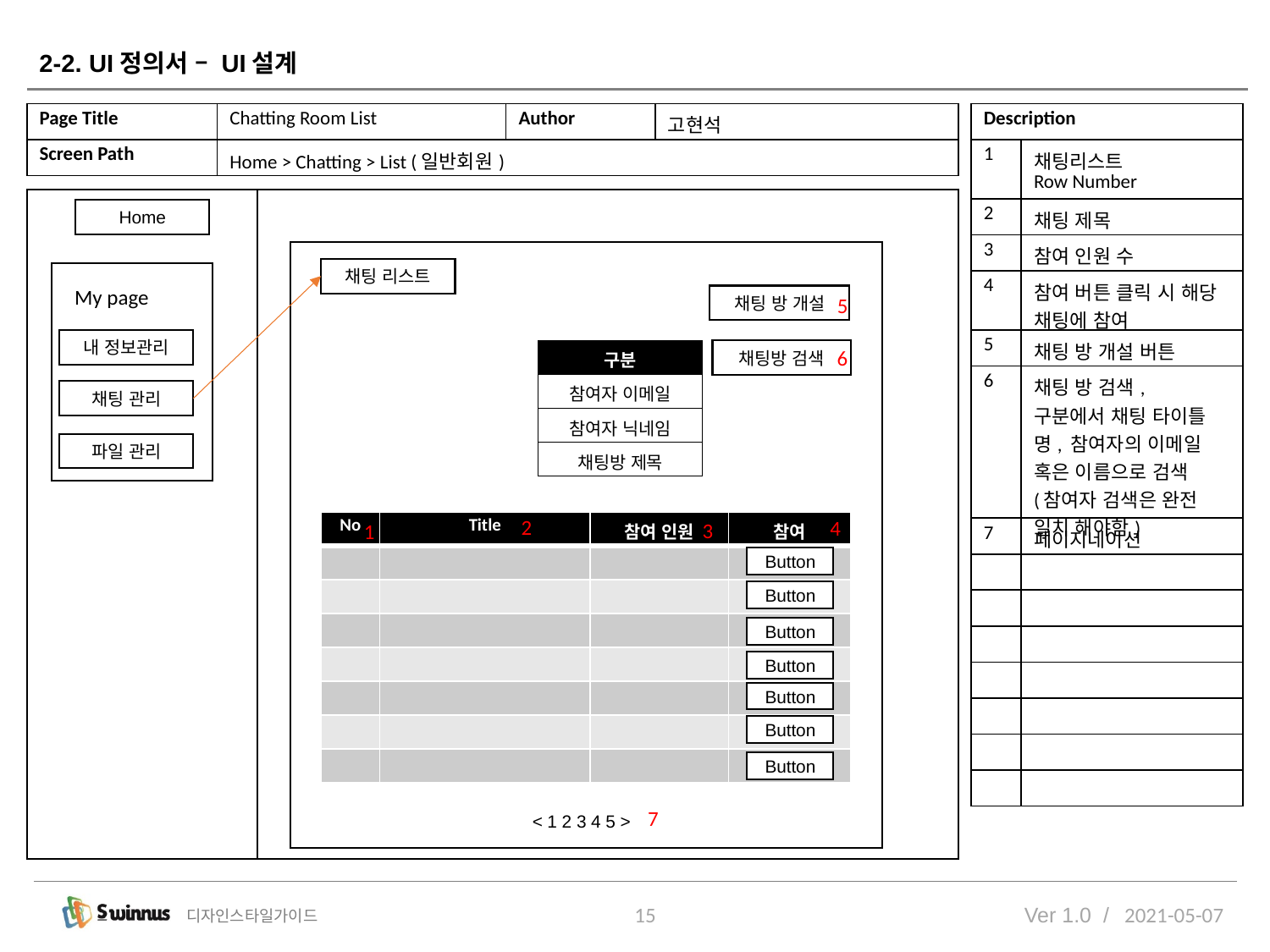

2-2. UI정의서 – UI설계
| Page Title | Chatting Room List | Author | 고현석 |
| --- | --- | --- | --- |
| Screen Path | Home > Chatting > List (일반회원) |  |  |
| Description |  |
| --- | --- |
| 1 | 채팅리스트 Row Number |
| 2 | 채팅 제목 |
| 3 | 참여 인원 수 |
| 4 | 참여 버튼 클릭 시 해당 채팅에 참여 |
| 5 | 채팅 방 개설 버튼 |
| 6 | 채팅 방 검색, 구분에서 채팅 타이틀명, 참여자의 이메일 혹은 이름으로 검색 (참여자 검색은 완전 일치 해야함) |
| 7 | 페이지네이션 |
|  |  |
|  |  |
|  |  |
|  |  |
|  |  |
|  |  |
|  |  |

Home

채팅 리스트

My page
채팅 방 개설
5
내 정보관리
6
채팅방 검색
| 구분 |
| --- |
| 참여자 이메일 |
| 참여자 닉네임 |
| 채팅방 제목 |
채팅 관리
파일 관리
2
4
3
| No | Title | 참여 인원 | 참여 |
| --- | --- | --- | --- |
|  |  |  |  |
|  |  |  |  |
|  |  |  |  |
|  |  |  |  |
|  |  |  |  |
|  |  |  |  |
|  |  |  |  |
1
Button
Button
Button
Button
Button
Button
Button
7
< 1 2 3 4 5 >
Ver 1.0  /
2021-05-07
디자인스타일가이드